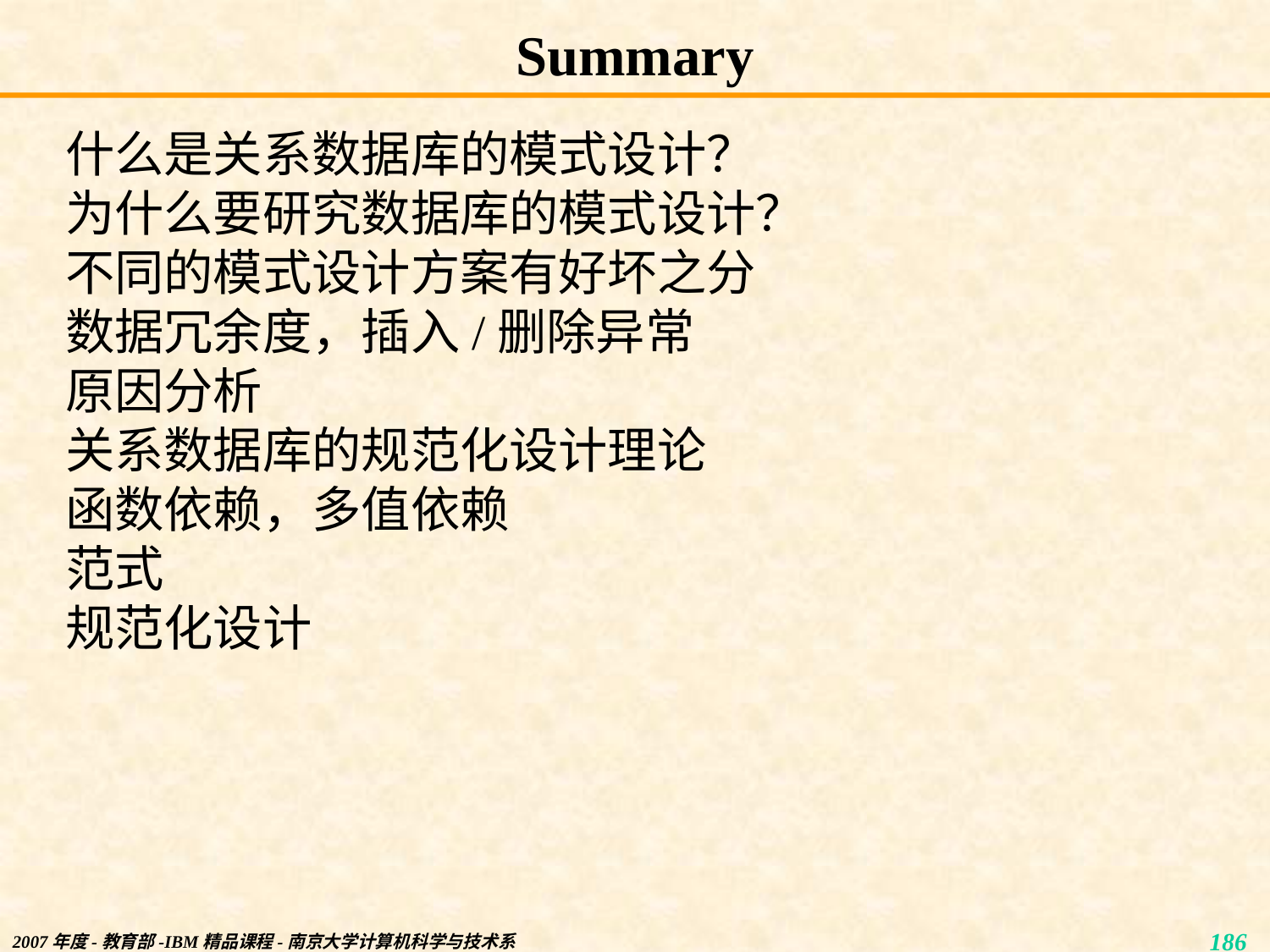

# Summary
什么是关系数据库的模式设计？
为什么要研究数据库的模式设计？
不同的模式设计方案有好坏之分
数据冗余度，插入/删除异常
原因分析
关系数据库的规范化设计理论
函数依赖，多值依赖
范式
规范化设计

186
2007年度-教育部-IBM精品课程-南京大学计算机科学与技术系